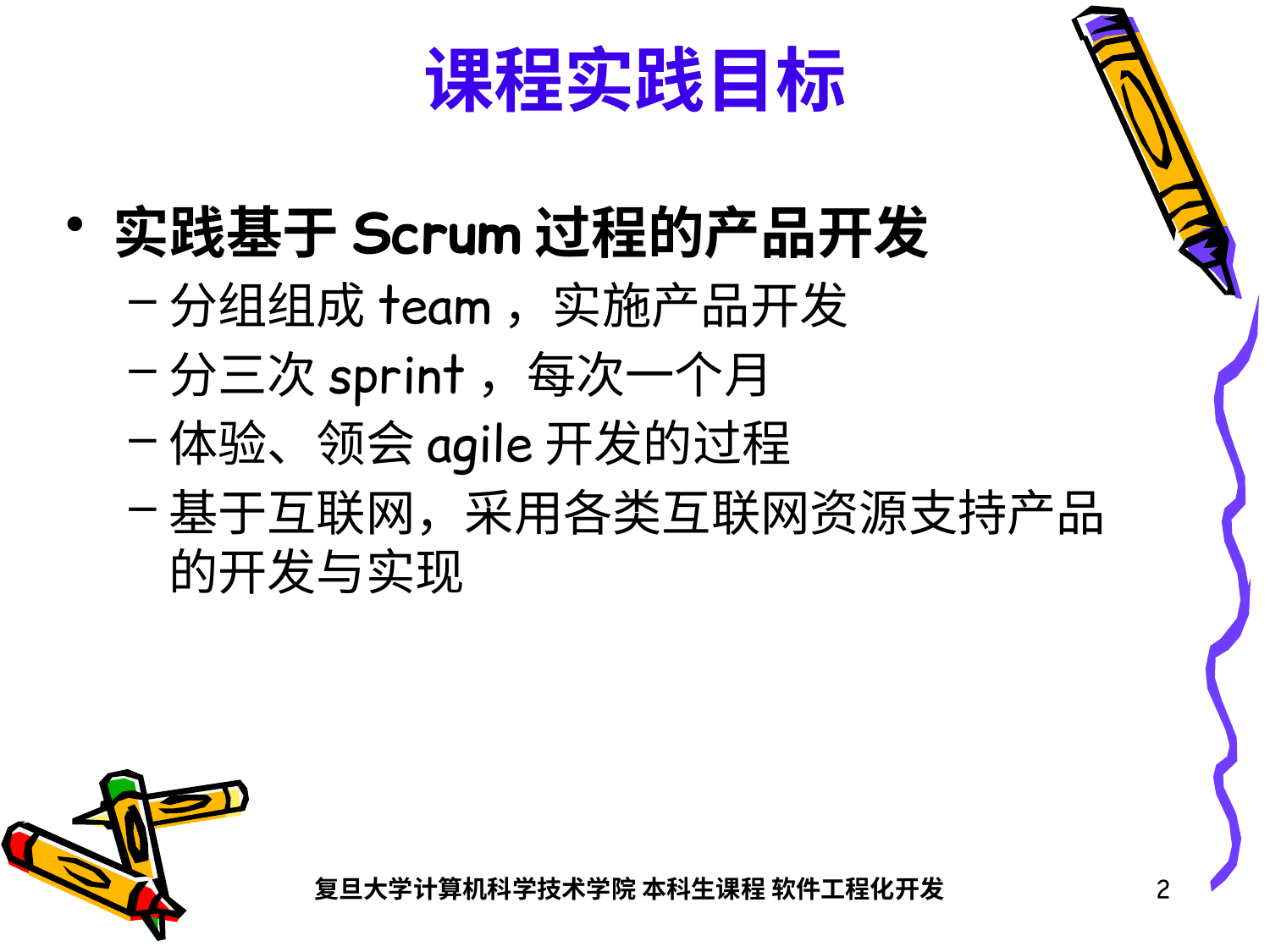

# 课程实践目标
实践基于Scrum过程的产品开发
分组组成team，实施产品开发
分三次sprint，每次一个月
体验、领会agile开发的过程
基于互联网，采用各类互联网资源支持产品的开发与实现

复旦大学计算机科学技术学院 本科生课程 软件工程化开发
2